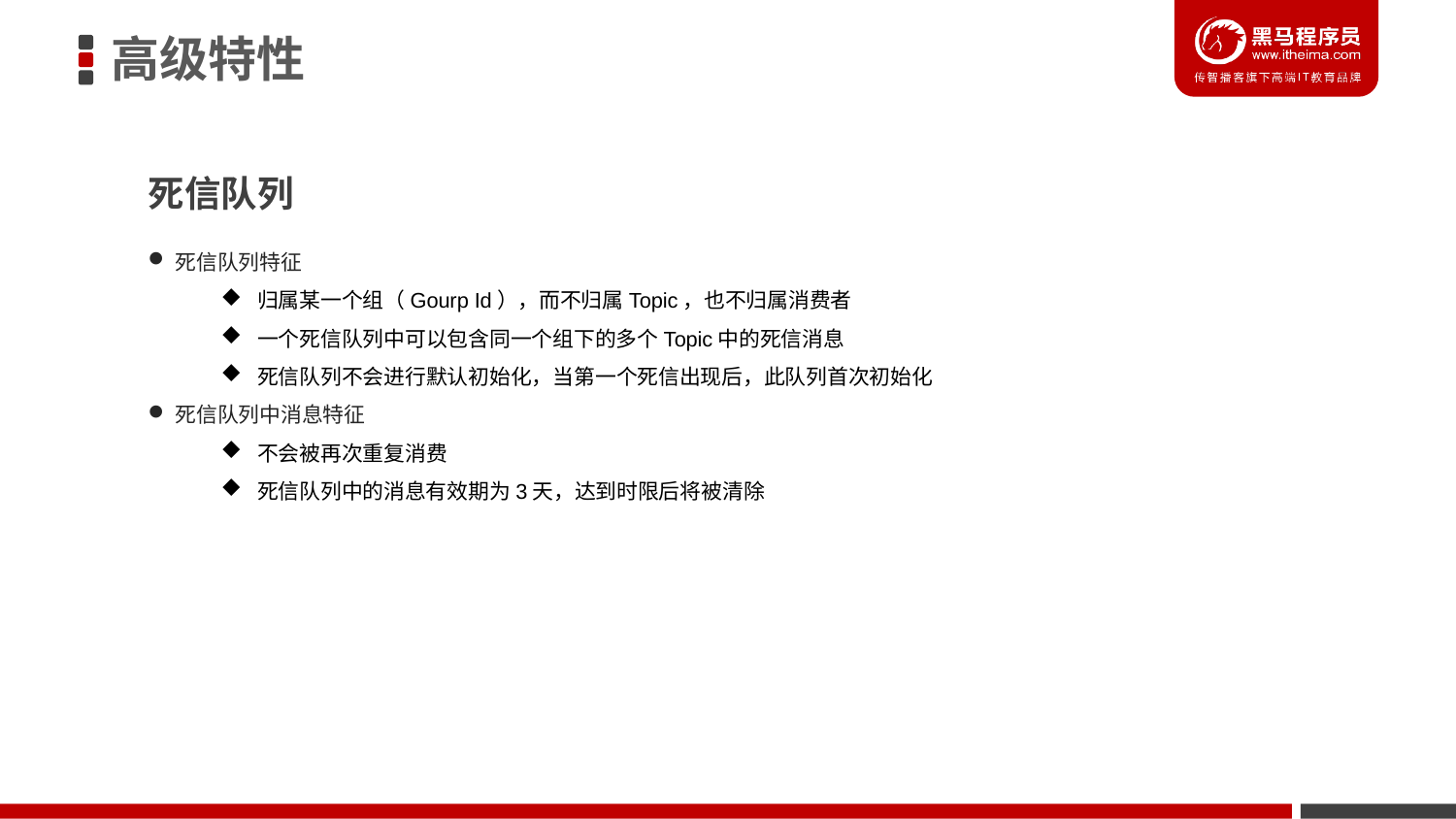

高级特性
死信队列
死信队列特征
归属某一个组（Gourp Id），而不归属Topic，也不归属消费者
一个死信队列中可以包含同一个组下的多个Topic中的死信消息
死信队列不会进行默认初始化，当第一个死信出现后，此队列首次初始化
死信队列中消息特征
不会被再次重复消费
死信队列中的消息有效期为3天，达到时限后将被清除